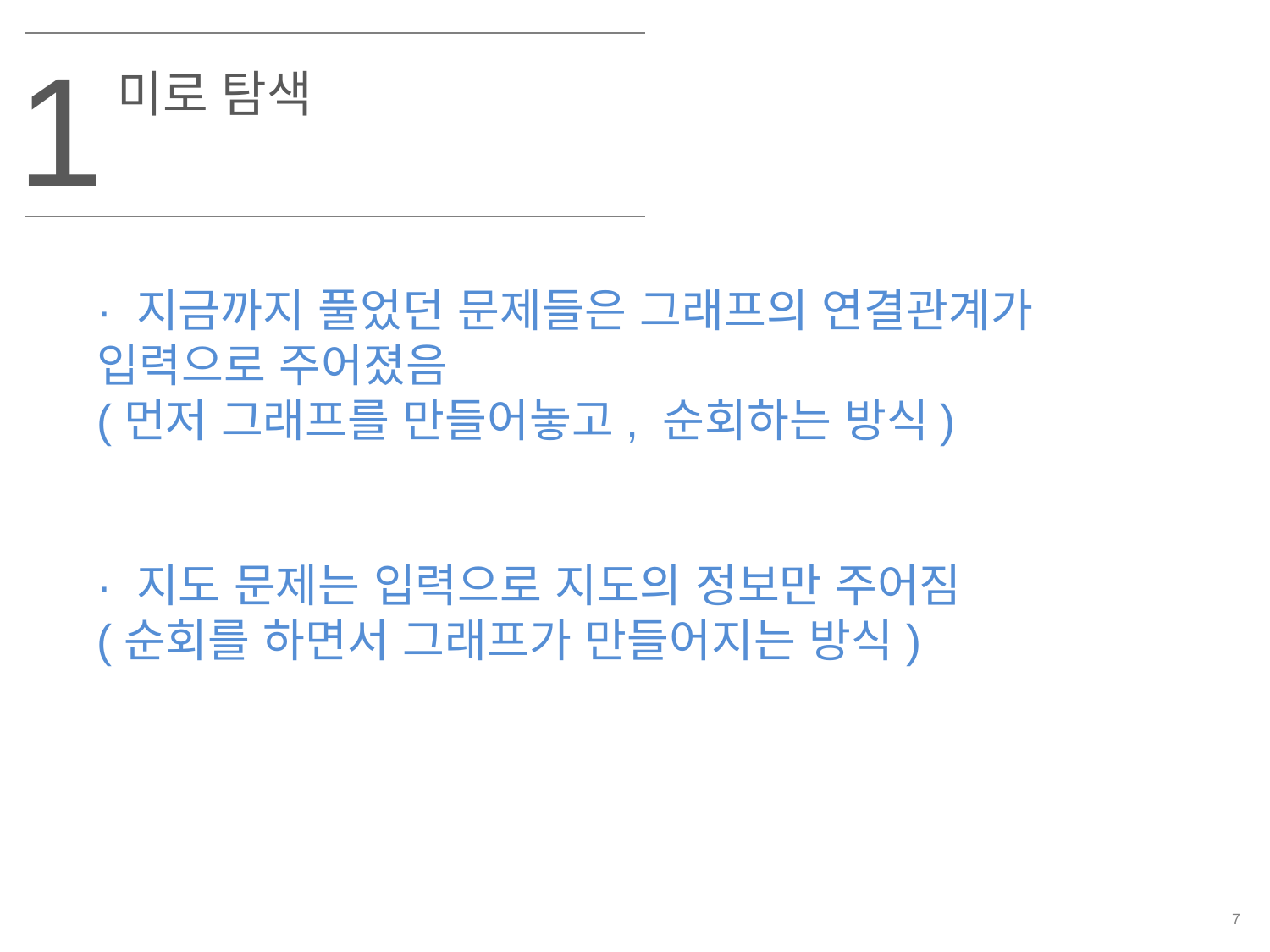

1
미로 탐색
· 지금까지 풀었던 문제들은 그래프의 연결관계가 입력으로 주어졌음
(먼저 그래프를 만들어놓고, 순회하는 방식)

· 지도 문제는 입력으로 지도의 정보만 주어짐
(순회를 하면서 그래프가 만들어지는 방식)